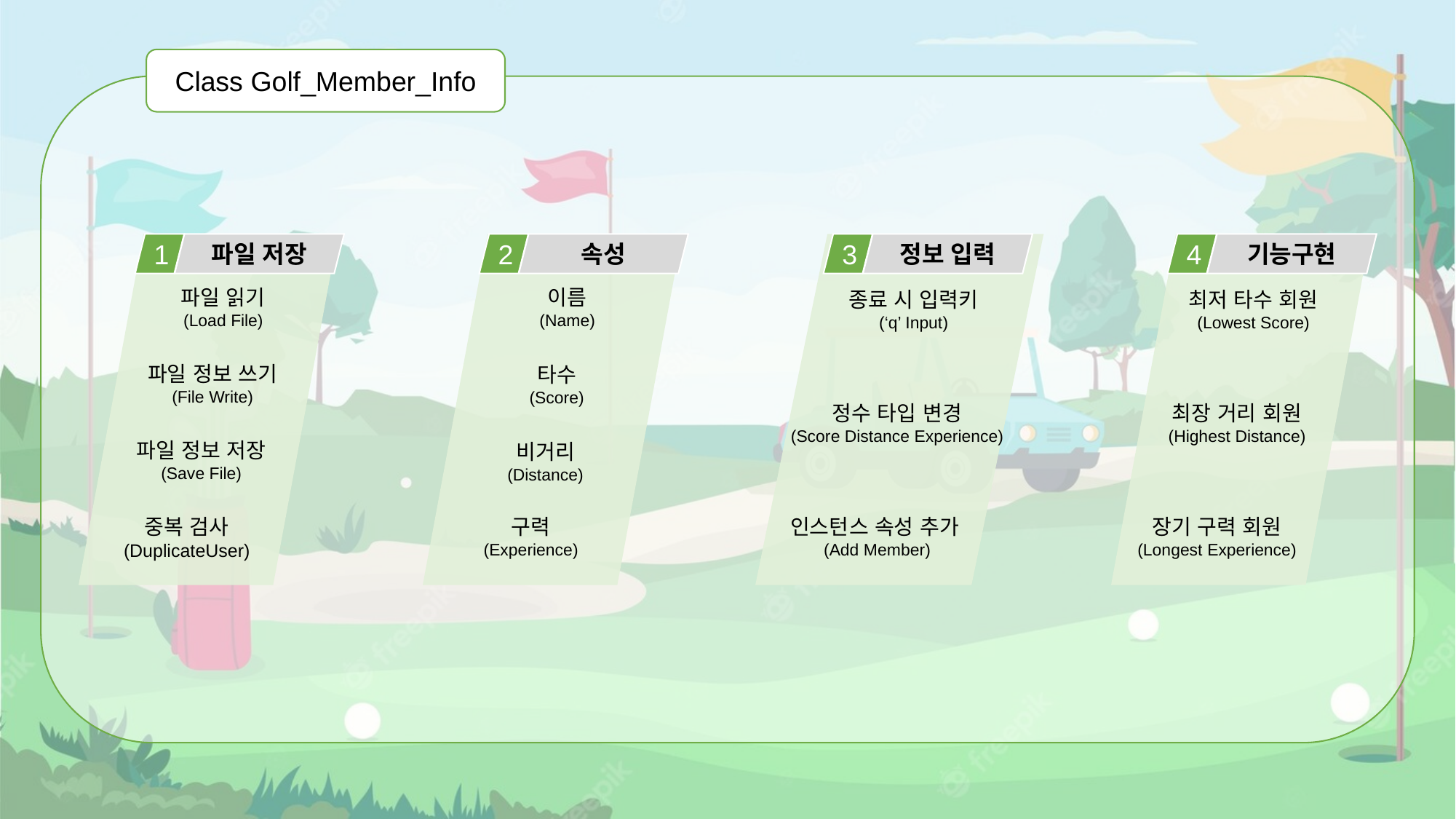

Class Golf_Member_Info

1
파일 저장
파일 읽기
(Load File)
파일 정보 쓰기
(File Write)
파일 정보 저장
(Save File)
중복 검사
(DuplicateUser)

2
속성
이름
(Name)
타수
(Score)
비거리
(Distance)
구력
(Experience)

3
정보 입력

4
기능구현
종료 시 입력키
(‘q’ Input)
최저 타수 회원
(Lowest Score)
정수 타입 변경
(Score Distance Experience)
최장 거리 회원
(Highest Distance)
인스턴스 속성 추가(Add Member)
장기 구력 회원
(Longest Experience)